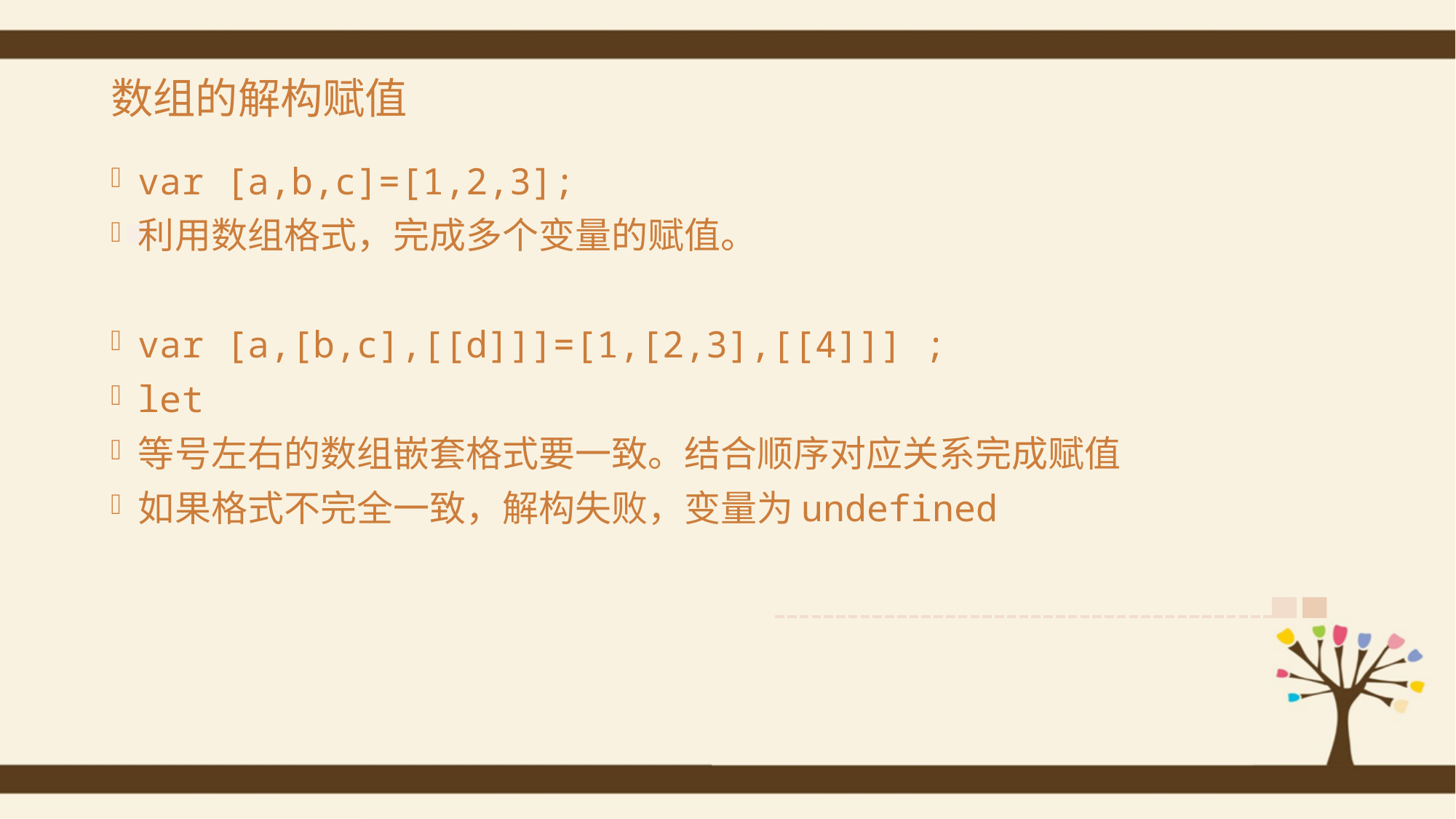

# 数组的解构赋值
var [a,b,c]=[1,2,3];
利用数组格式，完成多个变量的赋值。

var [a,[b,c],[[d]]]=[1,[2,3],[[4]]] ;
let
等号左右的数组嵌套格式要一致。结合顺序对应关系完成赋值
如果格式不完全一致，解构失败，变量为undefined